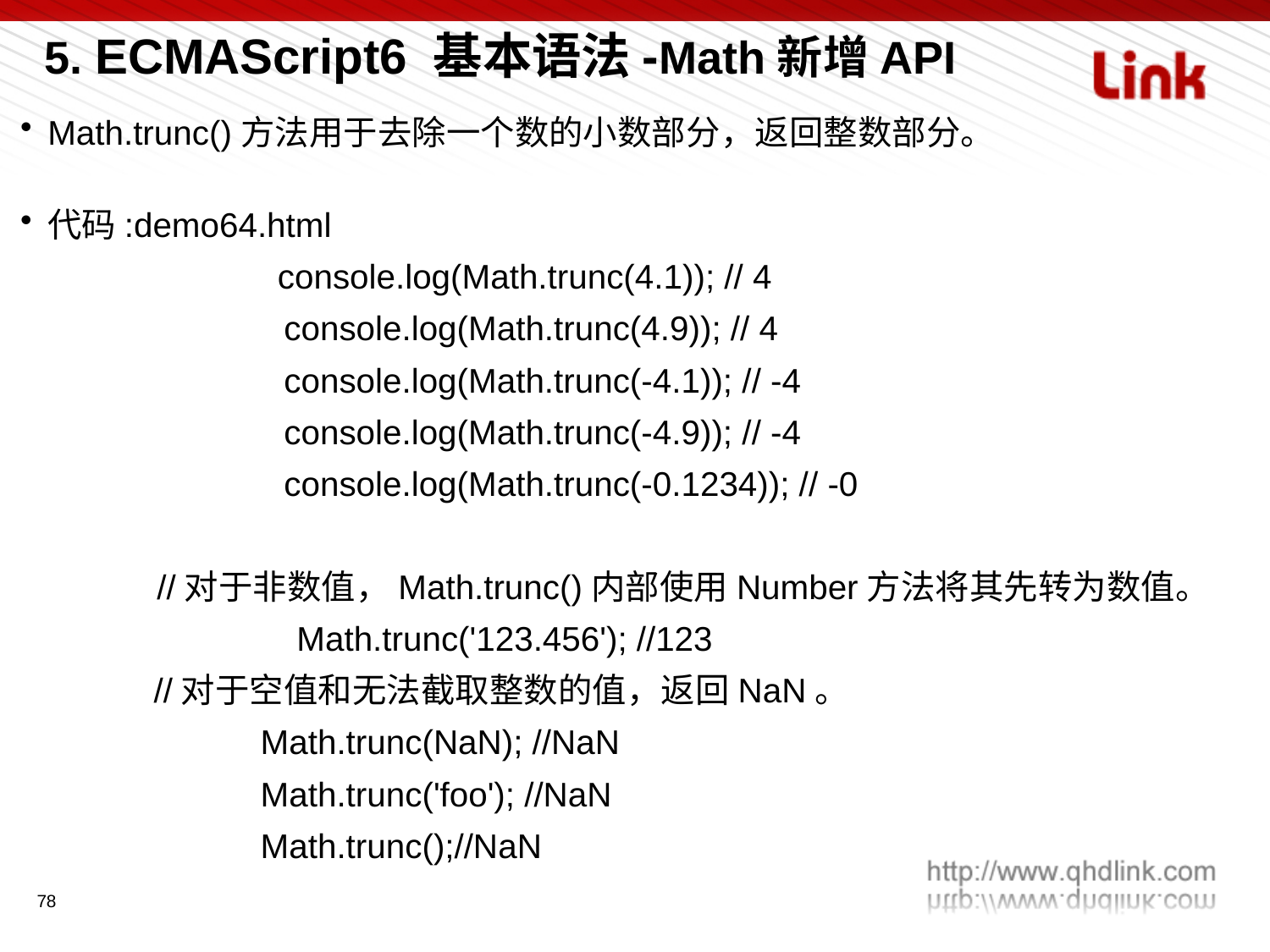

5. ECMAScript6 基本语法-Math新增API
Math.trunc()方法用于去除一个数的小数部分，返回整数部分。

代码:demo64.html
                           console.log(Math.trunc(4.1)); // 4
		 console.log(Math.trunc(4.9)); // 4
		 console.log(Math.trunc(-4.1)); // -4
		 console.log(Math.trunc(-4.9)); // -4
		 console.log(Math.trunc(-0.1234)); // -0

	 //对于非数值，Math.trunc()内部使用Number方法将其先转为数值。
                             Math.trunc('123.456'); //123
              //对于空值和无法截取整数的值，返回NaN。
         Math.trunc(NaN); //NaN
         Math.trunc('foo'); //NaN
         Math.trunc();//NaN
78